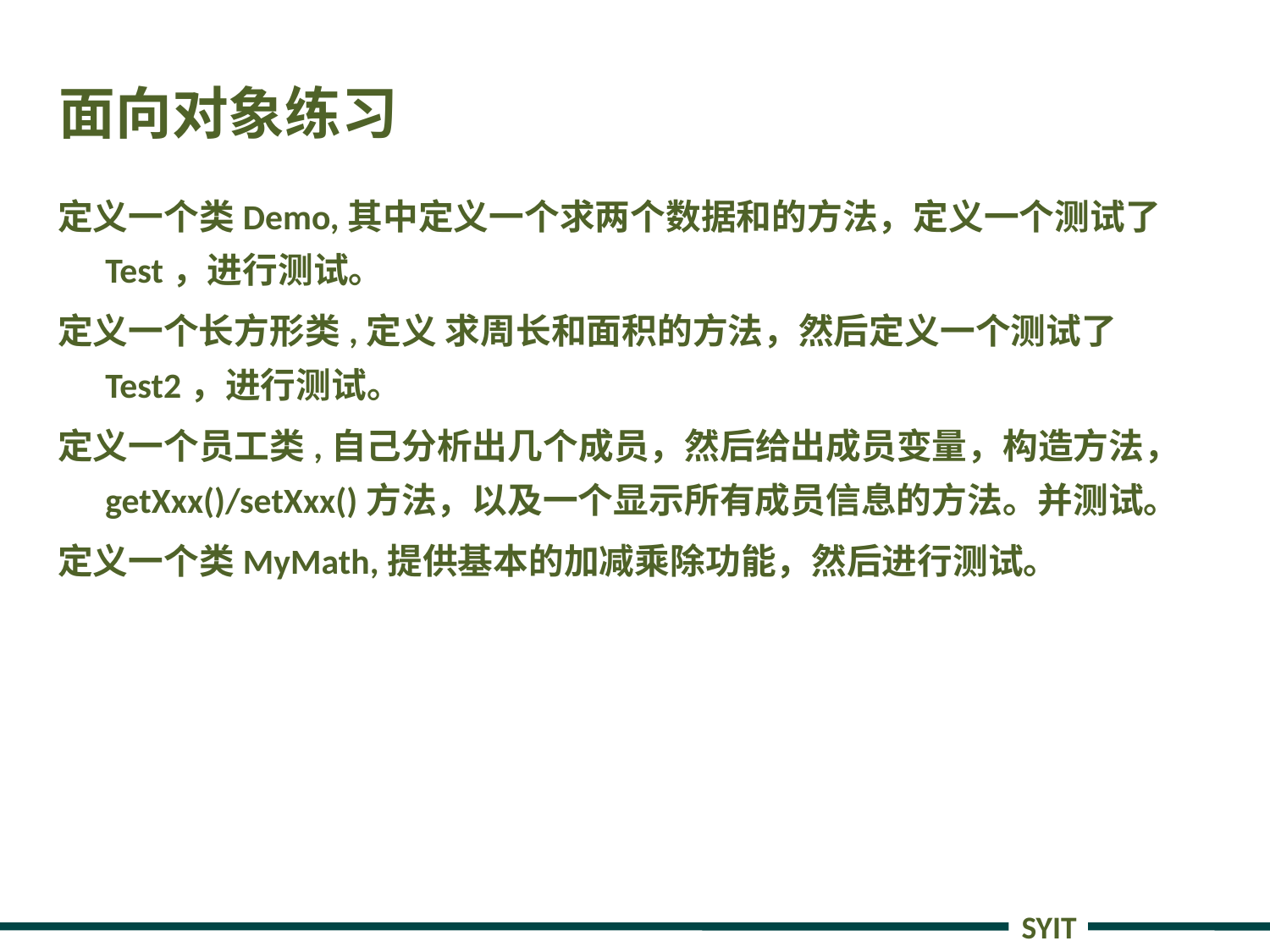

# 面向对象练习
定义一个类Demo,其中定义一个求两个数据和的方法，定义一个测试了Test，进行测试。
定义一个长方形类,定义 求周长和面积的方法，然后定义一个测试了Test2，进行测试。
定义一个员工类,自己分析出几个成员，然后给出成员变量，构造方法，getXxx()/setXxx()方法，以及一个显示所有成员信息的方法。并测试。
定义一个类MyMath,提供基本的加减乘除功能，然后进行测试。
SYIT